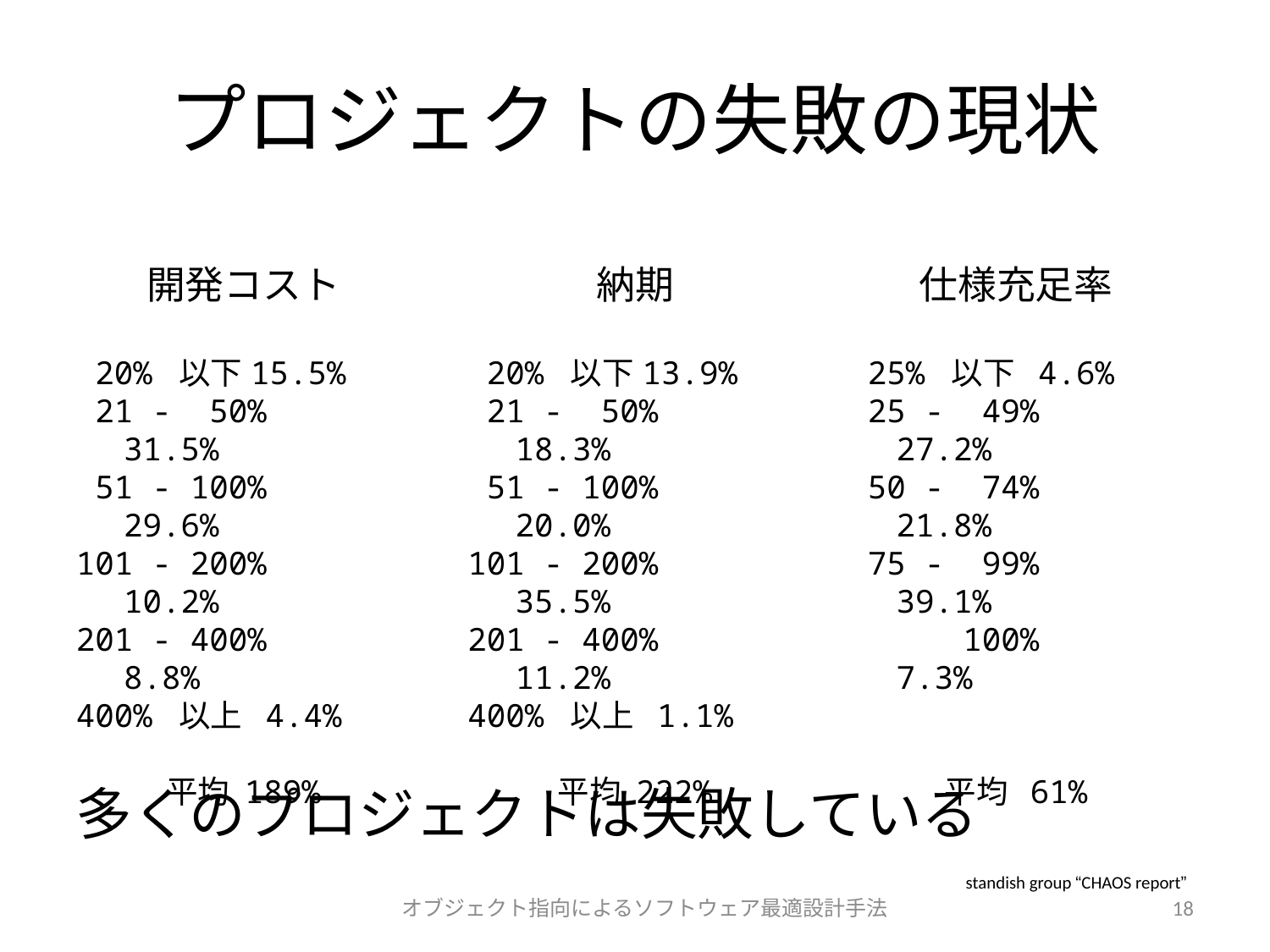

# プロジェクトの失敗の現状
開発コスト

 20% 以下	15.5%
 21 -  50%	31.5%
 51 - 100%	29.6%
101 - 200%	10.2%
201 - 400%	 8.8%
400% 以上	 4.4%

平均 189%
納期

 20% 以下	13.9%
 21 -  50%	18.3%
 51 - 100%	20.0%
101 - 200%	35.5%
201 - 400%	11.2%
400% 以上	 1.1%

平均 222%
仕様充足率

 25% 以下	 4.6%
 25 -  49%	27.2%
 50 -  74%	21.8%
 75 -  99%	39.1%
      100%	 7.3%

平均  61%
多くのプロジェクトは失敗している
standish group “CHAOS report”
オブジェクト指向によるソフトウェア最適設計手法
18